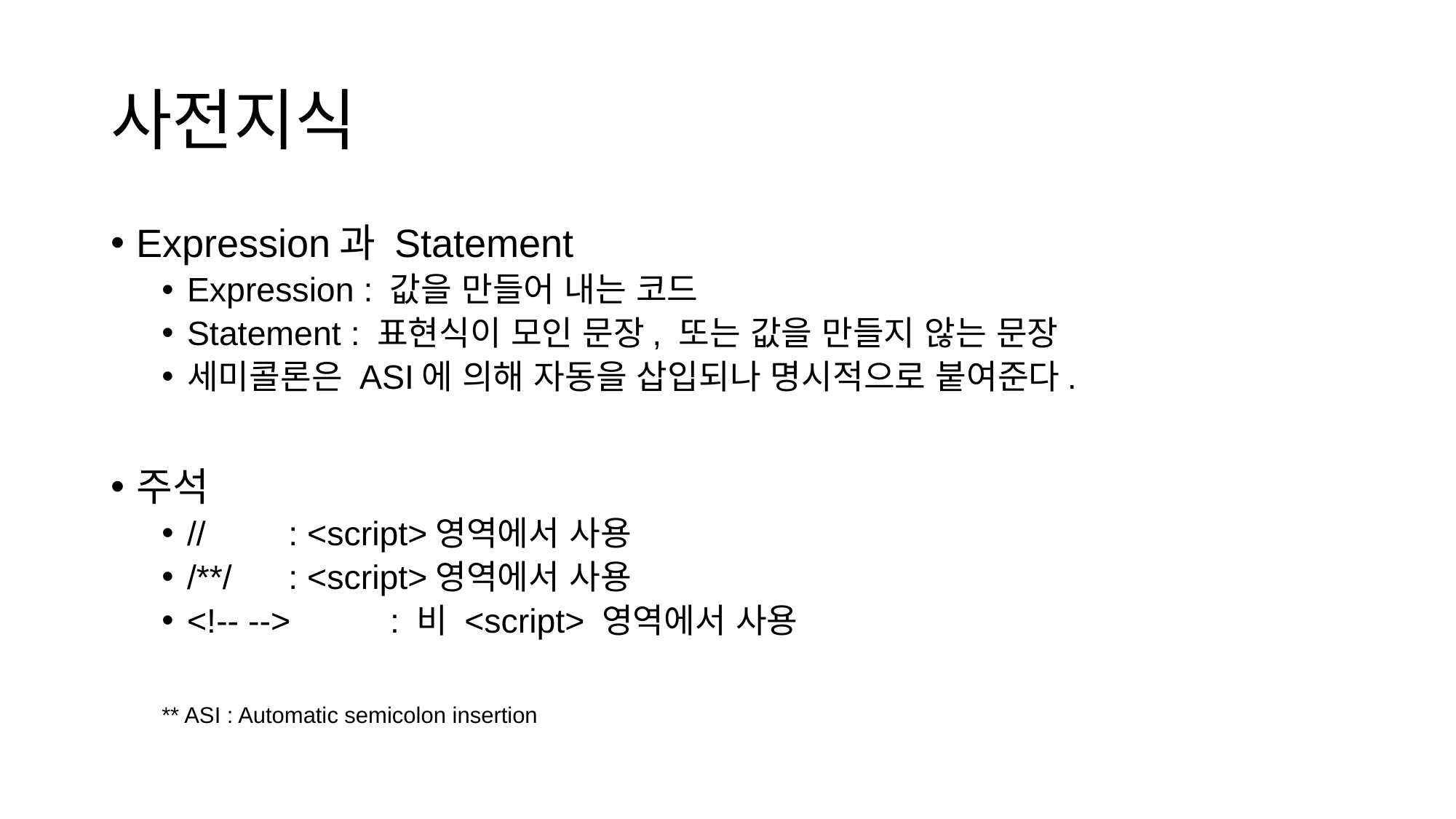

# 사전지식
Expression과 Statement
Expression : 값을 만들어 내는 코드
Statement : 표현식이 모인 문장, 또는 값을 만들지 않는 문장
세미콜론은 ASI에 의해 자동을 삽입되나 명시적으로 붙여준다.

주석
//	: <script>영역에서 사용
/**/	: <script>영역에서 사용
<!-- -->	: 비 <script> 영역에서 사용

** ASI : Automatic semicolon insertion